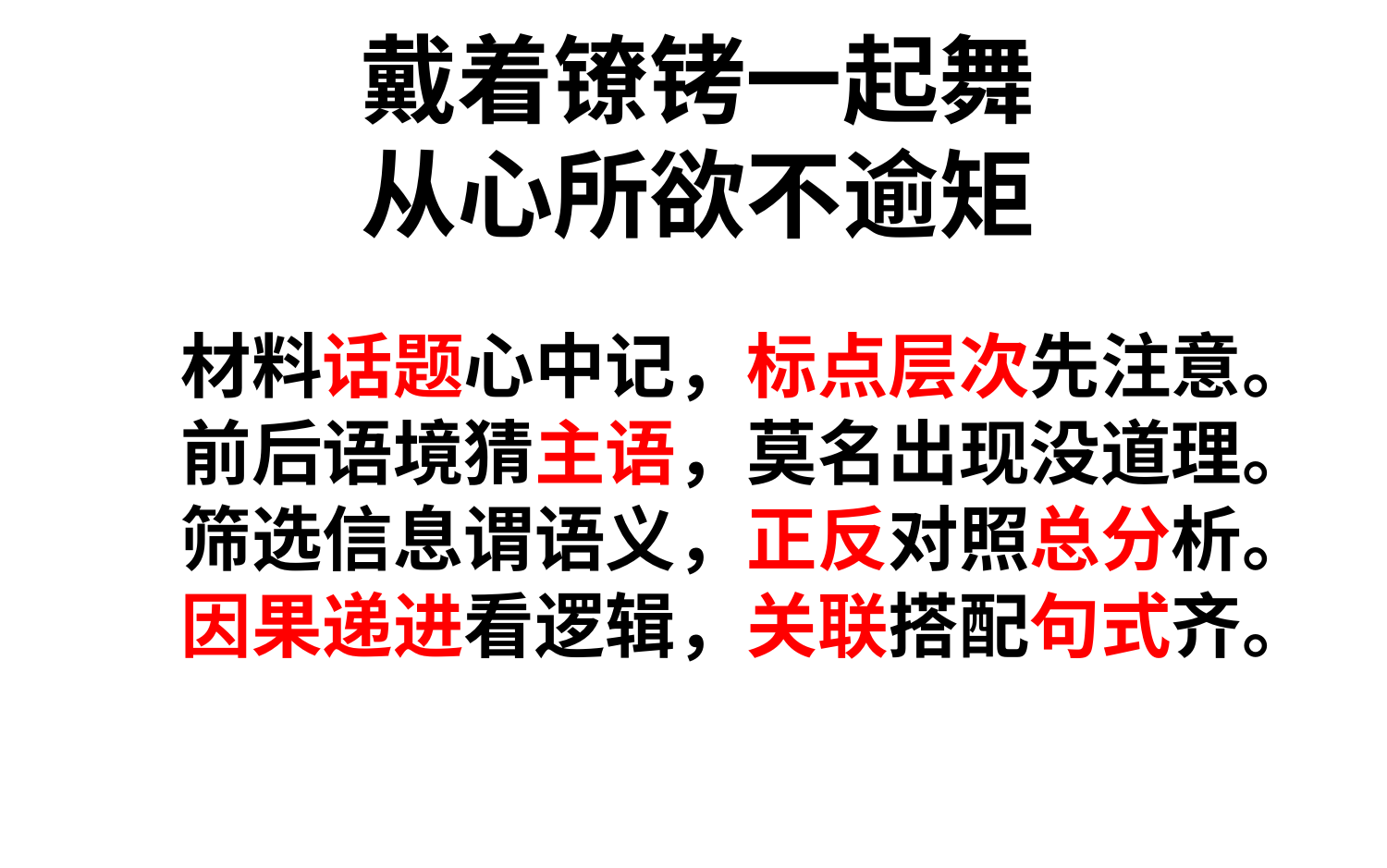

戴着镣铐一起舞
从心所欲不逾矩
材料话题心中记，标点层次先注意。
前后语境猜主语，莫名出现没道理。
筛选信息谓语义，正反对照总分析。
因果递进看逻辑，关联搭配句式齐。